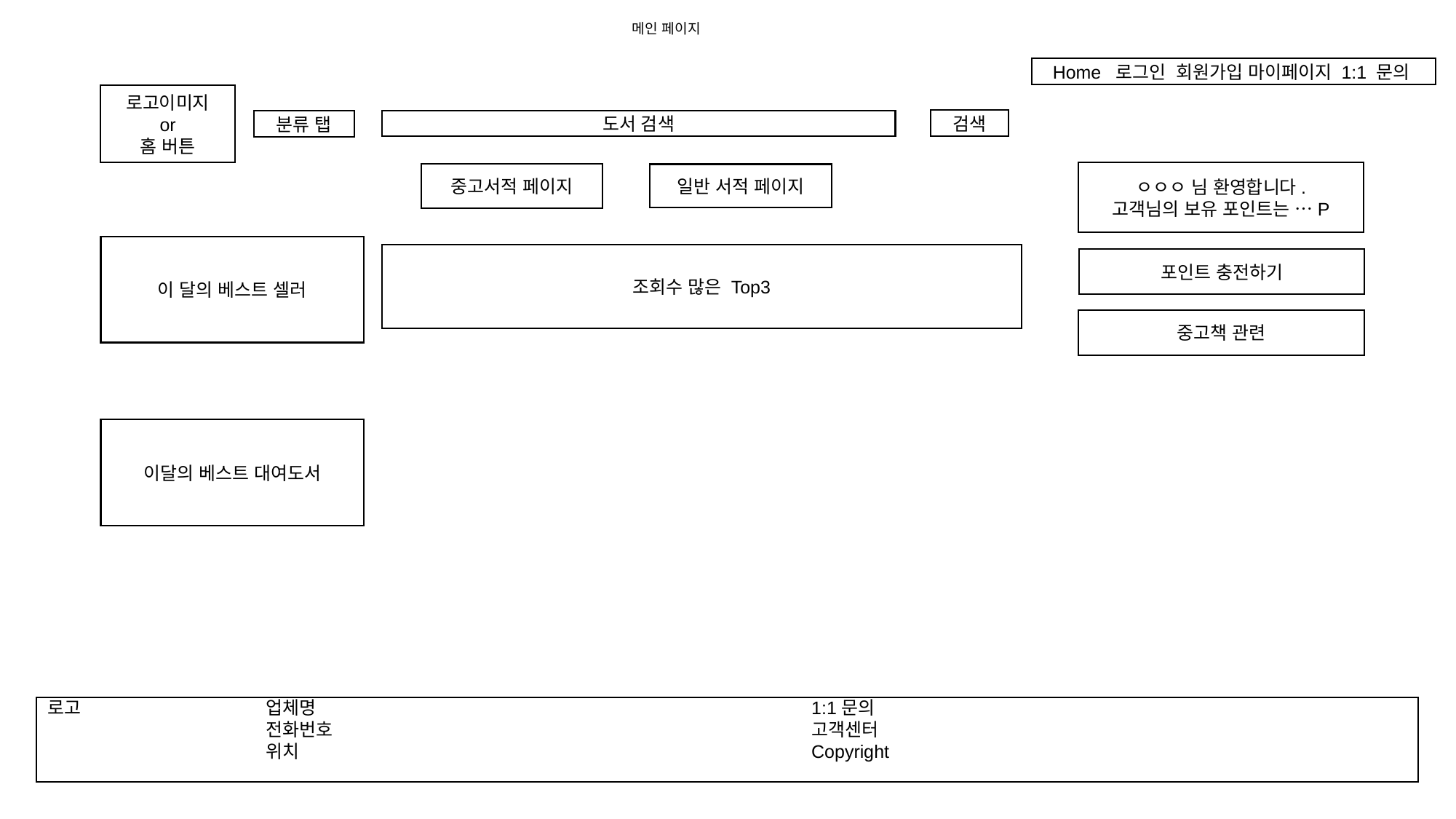

메인 페이지
Home  로그인  회원가입 마이페이지 1:1 문의
로고이미지
or
홈 버튼
검색
분류 탭
도서 검색
ㅇㅇㅇ 님 환영합니다.
고객님의 보유 포인트는 …P
중고서적 페이지
일반 서적 페이지
이 달의 베스트 셀러
조회수 많은 Top3
포인트 충전하기
중고책 관련
이달의 베스트 대여도서
로고		업체명					1:1문의
		전화번호					고객센터
		위치					Copyright